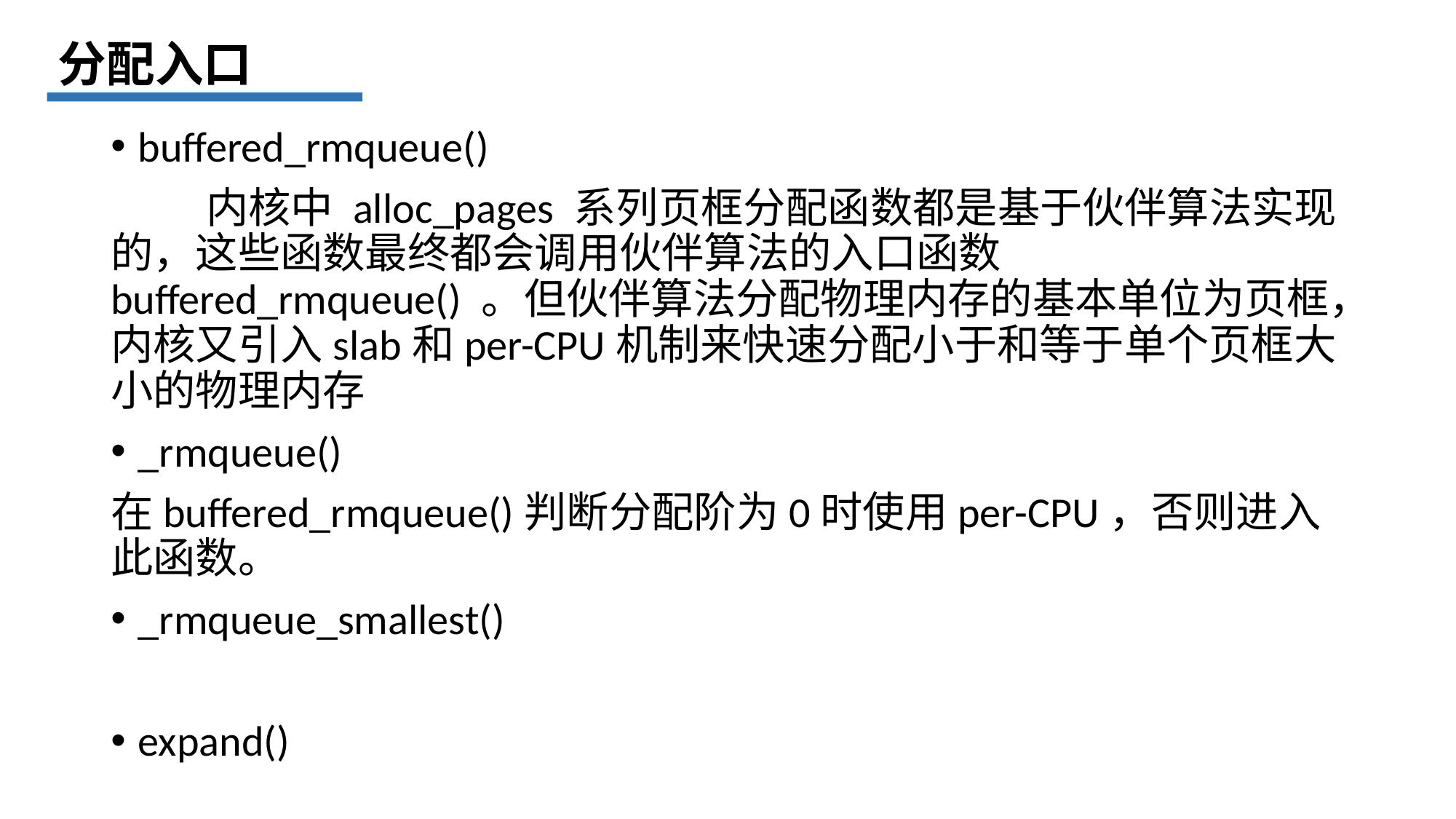

分配入口

buffered_rmqueue()
         内核中 alloc_pages 系列页框分配函数都是基于伙伴算法实现的，这些函数最终都会调用伙伴算法的入口函数 buffered_rmqueue() 。但伙伴算法分配物理内存的基本单位为页框，内核又引入slab和per-CPU机制来快速分配小于和等于单个页框大小的物理内存
_rmqueue()
在buffered_rmqueue()判断分配阶为0时使用per-CPU，否则进入此函数。
_rmqueue_smallest()

expand()